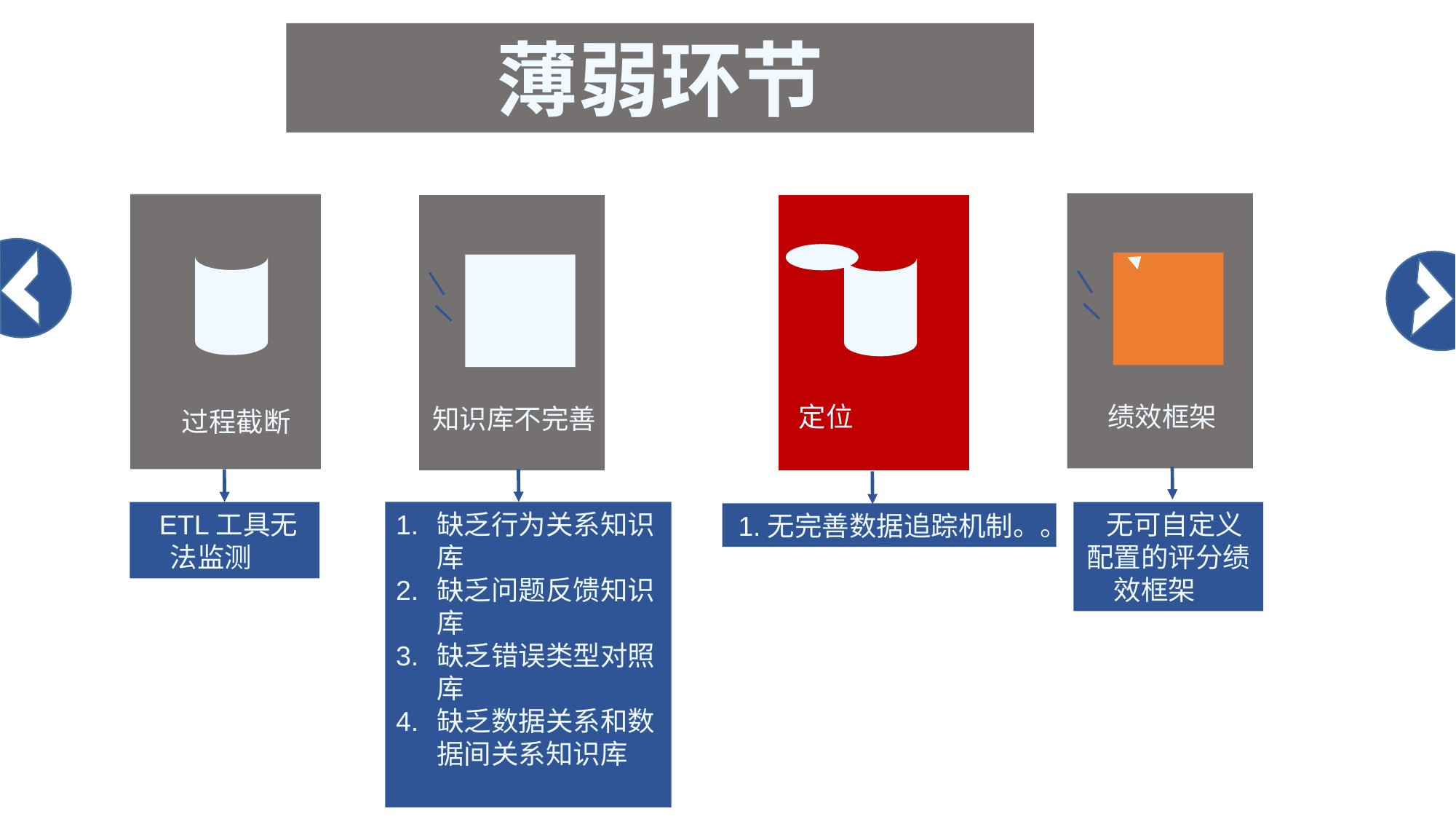

薄弱环节

绩效框架

  过程截断

定位

知识库不完善

缺乏行为关系知识库
缺乏问题反馈知识库
缺乏错误类型对照库
缺乏数据关系和数据间关系知识库

 ETL工具无法监测
 无可自定义配置的评分绩效框架
1.无完善数据追踪机制。。